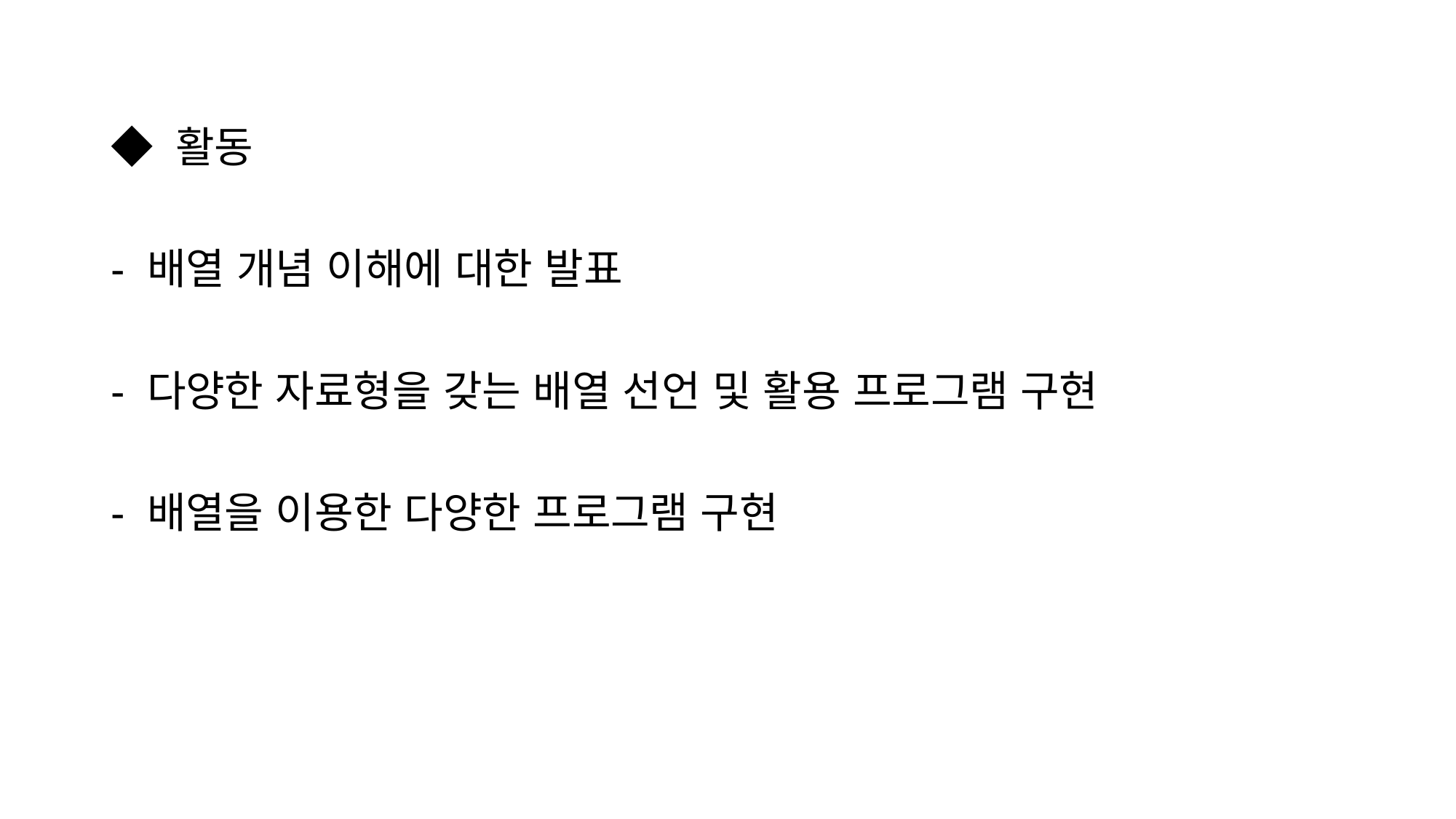

◆ 활동

- 배열 개념 이해에 대한 발표

- 다양한 자료형을 갖는 배열 선언 및 활용 프로그램 구현

- 배열을 이용한 다양한 프로그램 구현